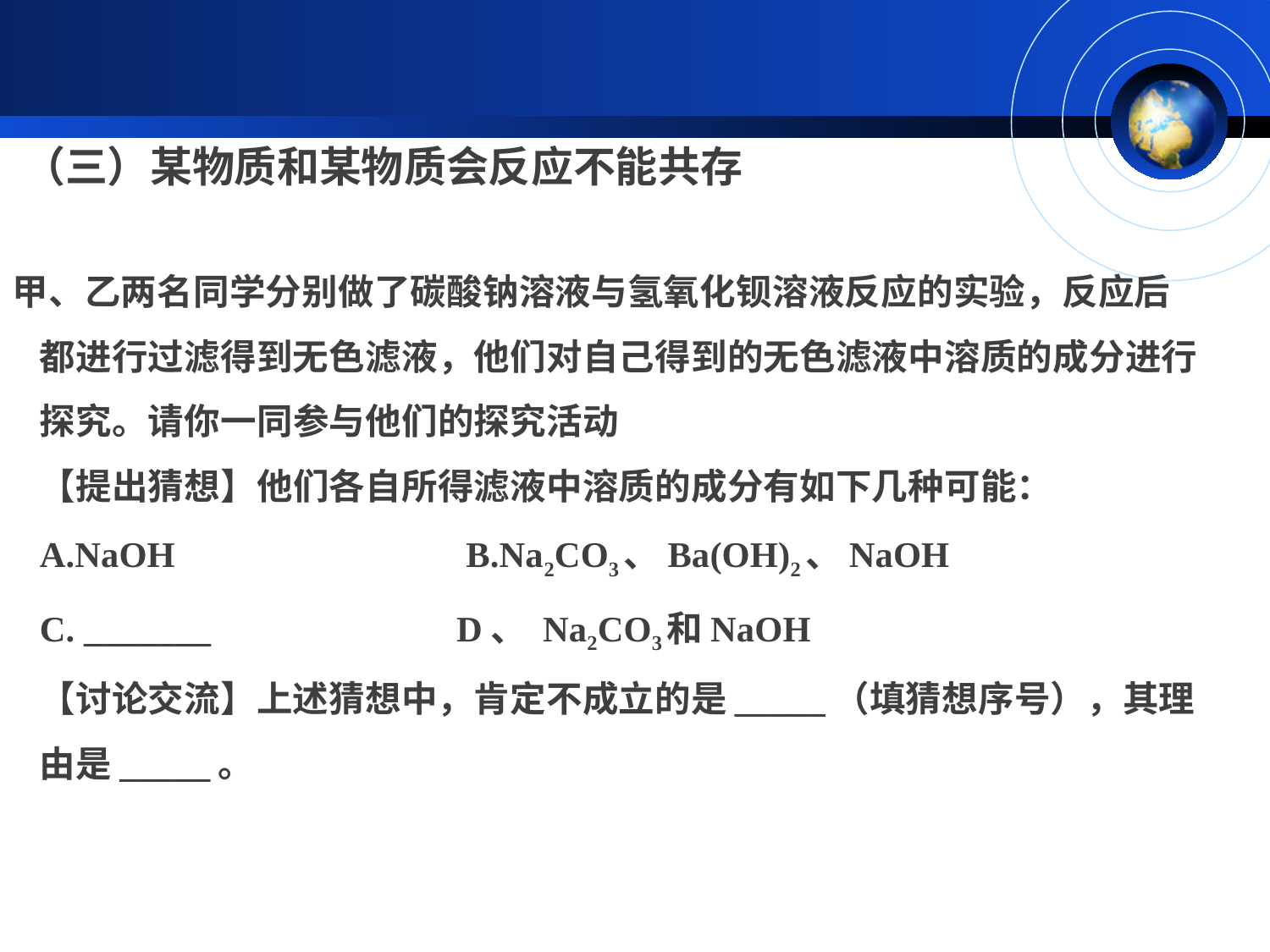

（三）某物质和某物质会反应不能共存
甲、乙两名同学分别做了碳酸钠溶液与氢氧化钡溶液反应的实验，反应后都进行过滤得到无色滤液，他们对自己得到的无色滤液中溶质的成分进行探究。请你一同参与他们的探究活动
【提出猜想】他们各自所得滤液中溶质的成分有如下几种可能：
A.NaOH                                B.Na2CO3、Ba(OH)2、NaOH
C. _______                           D、 Na2CO3和NaOH
【讨论交流】上述猜想中，肯定不成立的是_____（填猜想序号），其理由是_____。